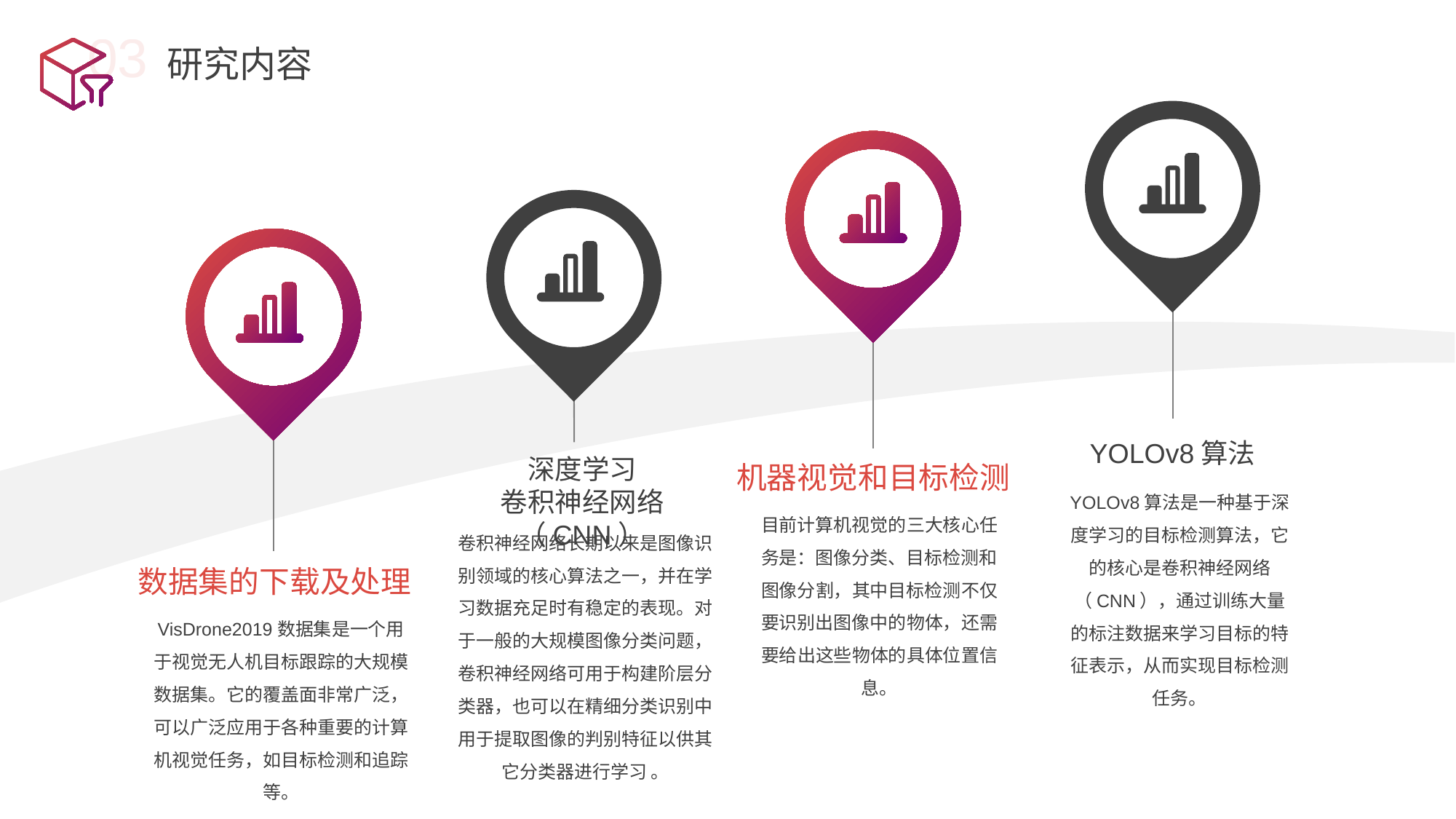

03
研究内容

YOLOv8算法
深度学习
卷积神经网络（CNN）
机器视觉和目标检测
YOLOv8算法是一种基于深度学习的目标检测算法，它的核心是卷积神经网络（CNN），通过训练大量的标注数据来学习目标的特征表示，从而实现目标检测任务。
目前计算机视觉的三大核心任务是：图像分类、目标检测和图像分割，其中目标检测不仅要识别出图像中的物体，还需要给出这些物体的具体位置信息。
卷积神经网络长期以来是图像识别领域的核心算法之一，并在学习数据充足时有稳定的表现。对于一般的大规模图像分类问题，卷积神经网络可用于构建阶层分类器，也可以在精细分类识别中用于提取图像的判别特征以供其它分类器进行学习 。
数据集的下载及处理
VisDrone2019数据集是一个用于视觉无人机目标跟踪的大规模数据集。它的覆盖面非常广泛，可以广泛应用于各种重要的计算机视觉任务，如目标检测和追踪等。